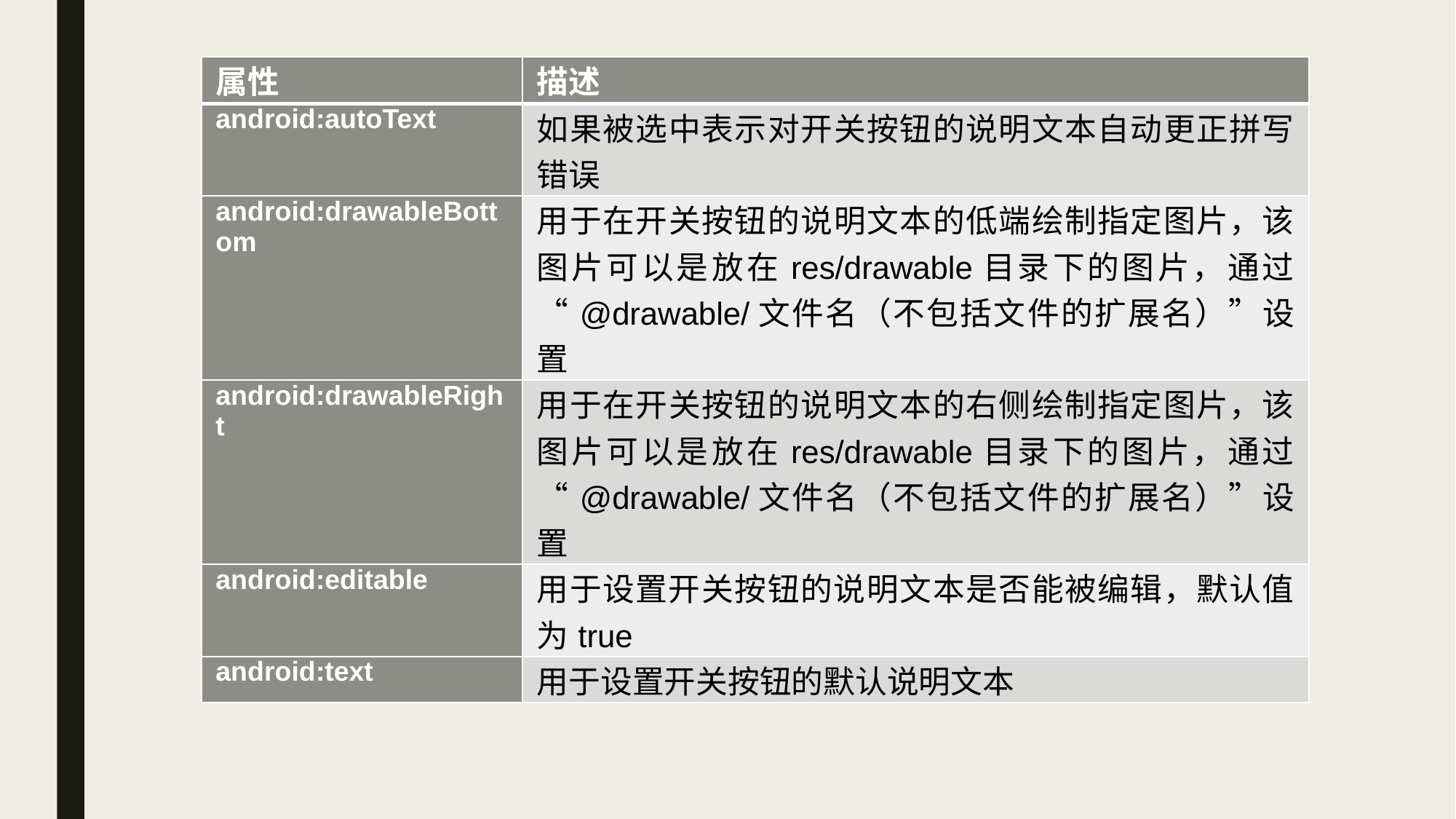

| 属性 | 描述 |
| --- | --- |
| android:autoText | 如果被选中表示对开关按钮的说明文本自动更正拼写错误 |
| android:drawableBottom | 用于在开关按钮的说明文本的低端绘制指定图片，该图片可以是放在res/drawable目录下的图片，通过“@drawable/文件名（不包括文件的扩展名）”设置 |
| android:drawableRight | 用于在开关按钮的说明文本的右侧绘制指定图片，该图片可以是放在res/drawable目录下的图片，通过“@drawable/文件名（不包括文件的扩展名）”设置 |
| android:editable | 用于设置开关按钮的说明文本是否能被编辑，默认值为true |
| android:text | 用于设置开关按钮的默认说明文本 |